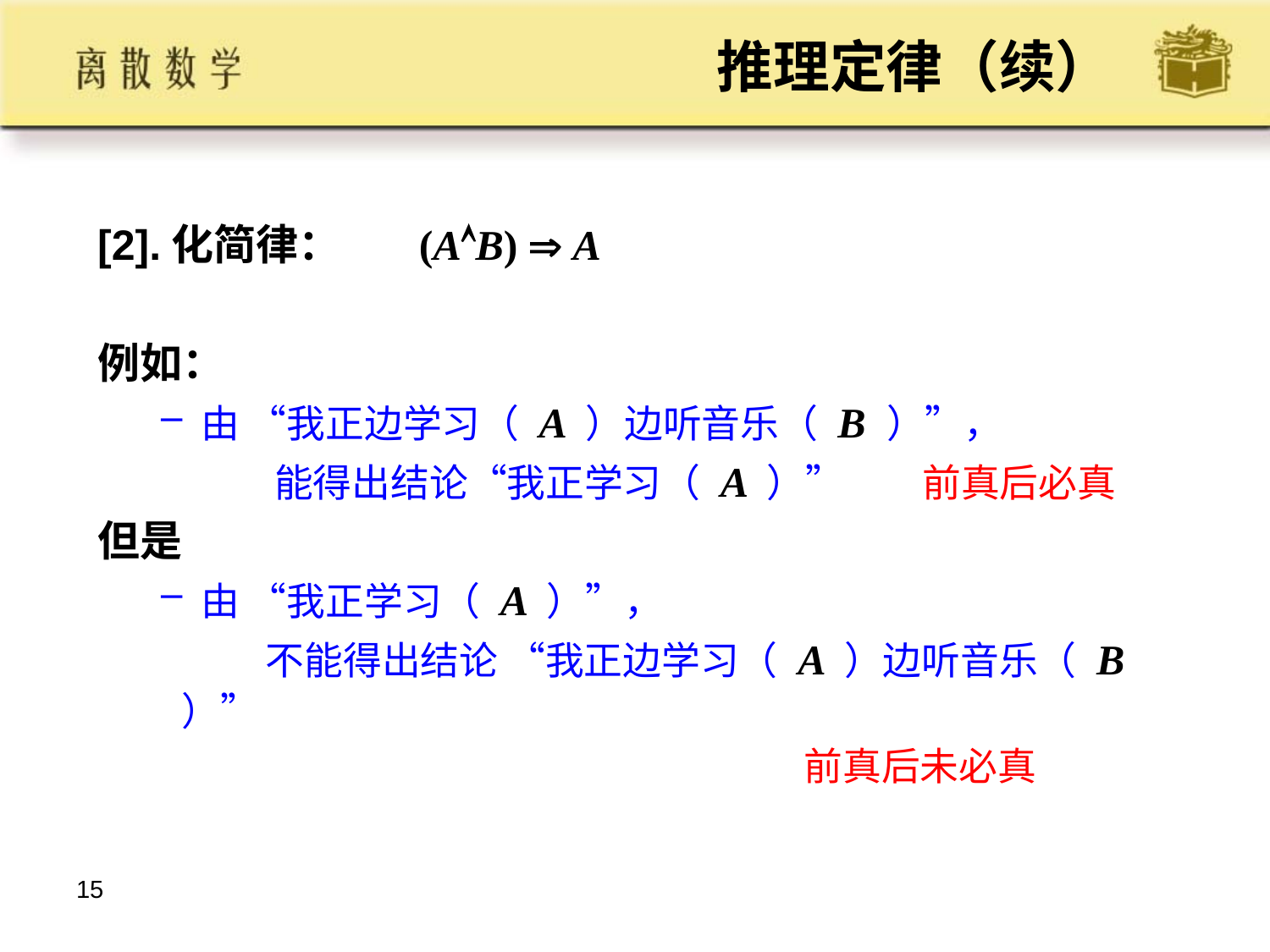

# 推理定律（续）
[2].化简律：	 (A∧B) ⇒ A

例如：
由 “我正边学习（ A ）边听音乐（ B ）”，
            能得出结论“我正学习（ A ）”         前真后必真
但是
由 “我正学习（ A ）”，
           不能得出结论 “我正边学习（ A ）边听音乐（ B ）”
                                                                         前真后未必真

15